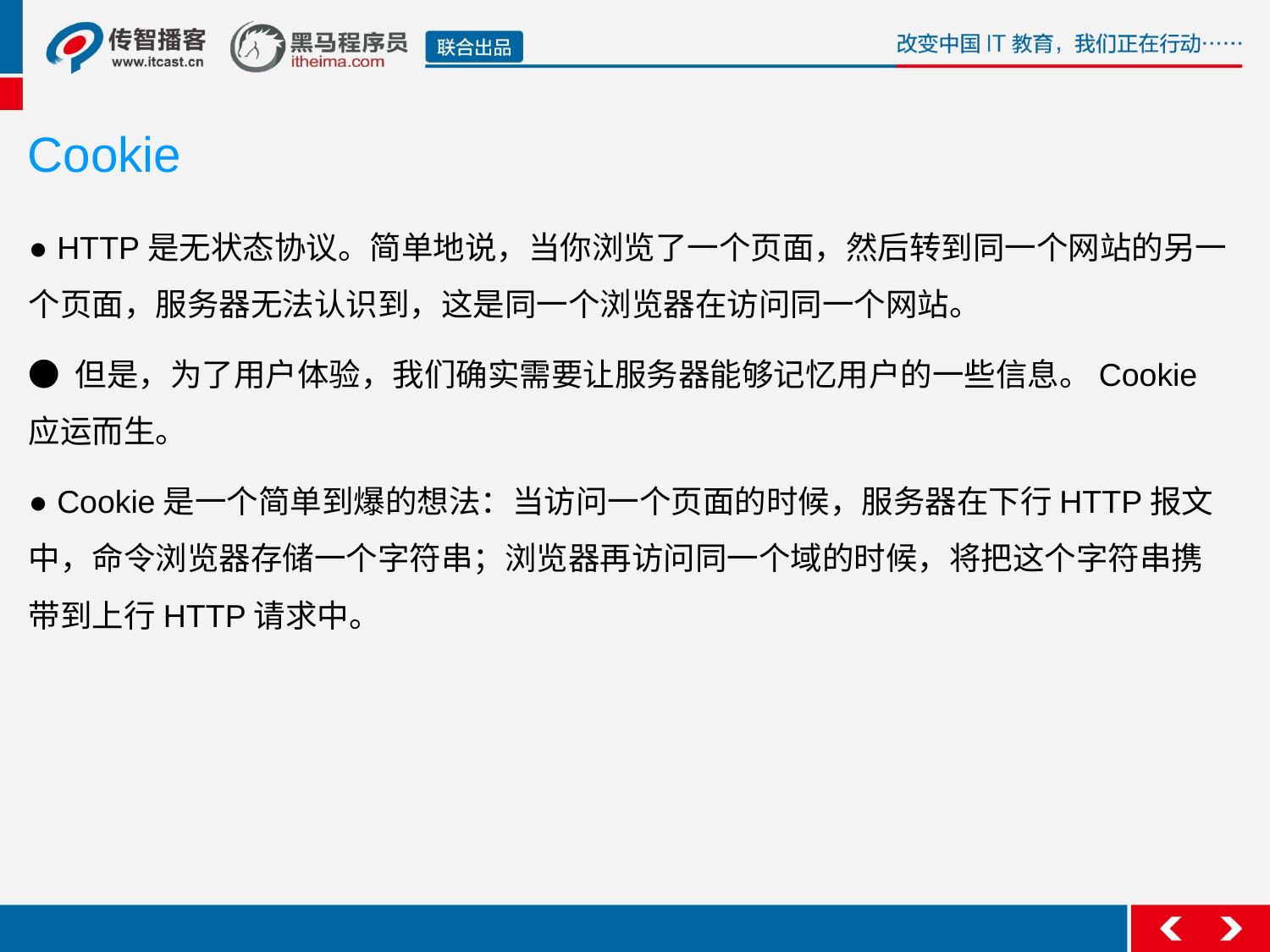

Cookie
● HTTP是无状态协议。简单地说，当你浏览了一个页面，然后转到同一个网站的另一个页面，服务器无法认识到，这是同一个浏览器在访问同一个网站。
● 但是，为了用户体验，我们确实需要让服务器能够记忆用户的一些信息。Cookie应运而生。
● Cookie是一个简单到爆的想法：当访问一个页面的时候，服务器在下行HTTP报文中，命令浏览器存储一个字符串；浏览器再访问同一个域的时候，将把这个字符串携带到上行HTTP请求中。